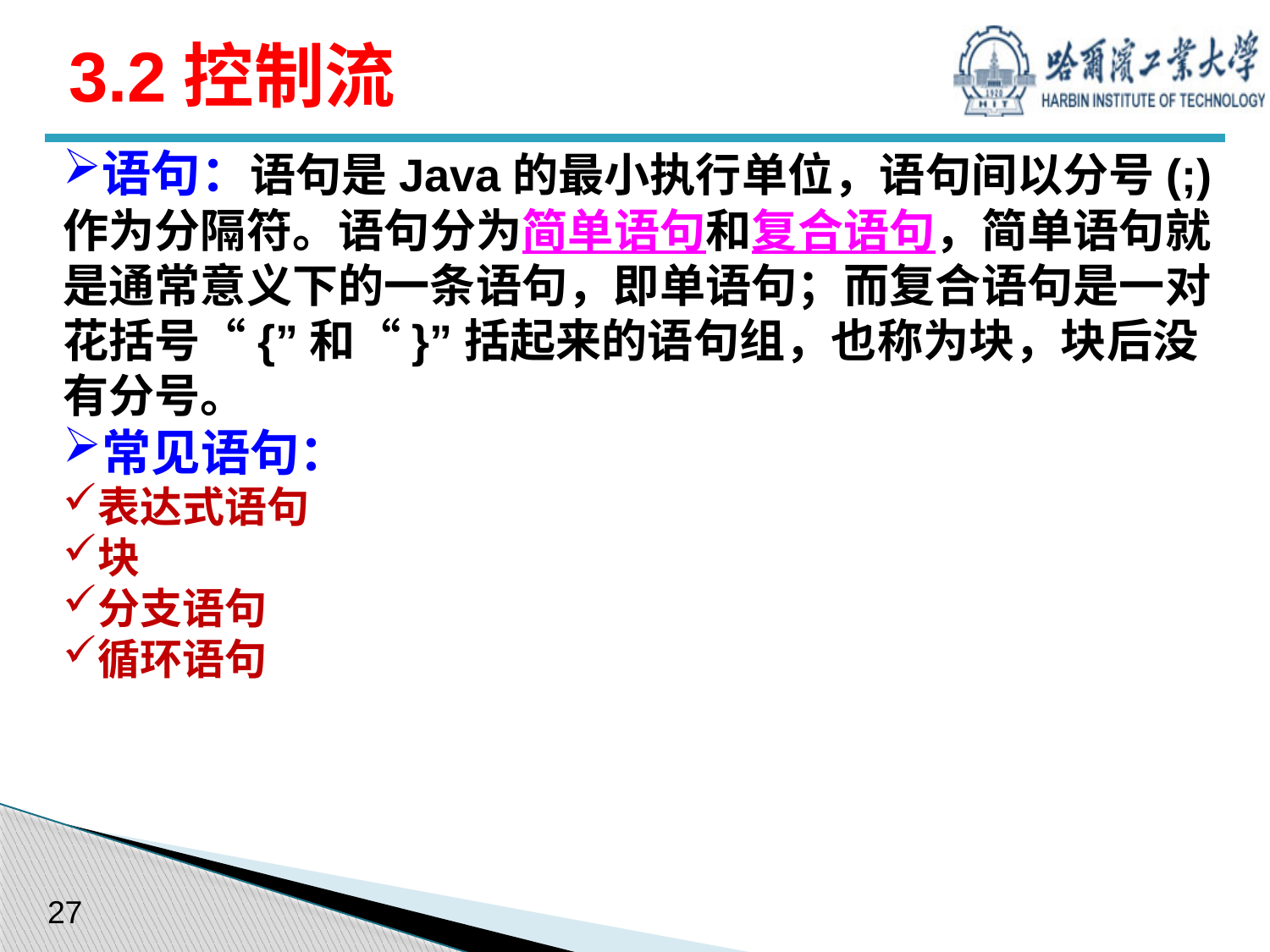

# 3.2控制流
语句：语句是Java的最小执行单位，语句间以分号(;)作为分隔符。语句分为简单语句和复合语句，简单语句就是通常意义下的一条语句，即单语句；而复合语句是一对花括号“{”和“}”括起来的语句组，也称为块，块后没有分号。
常见语句：
表达式语句
块
分支语句
循环语句